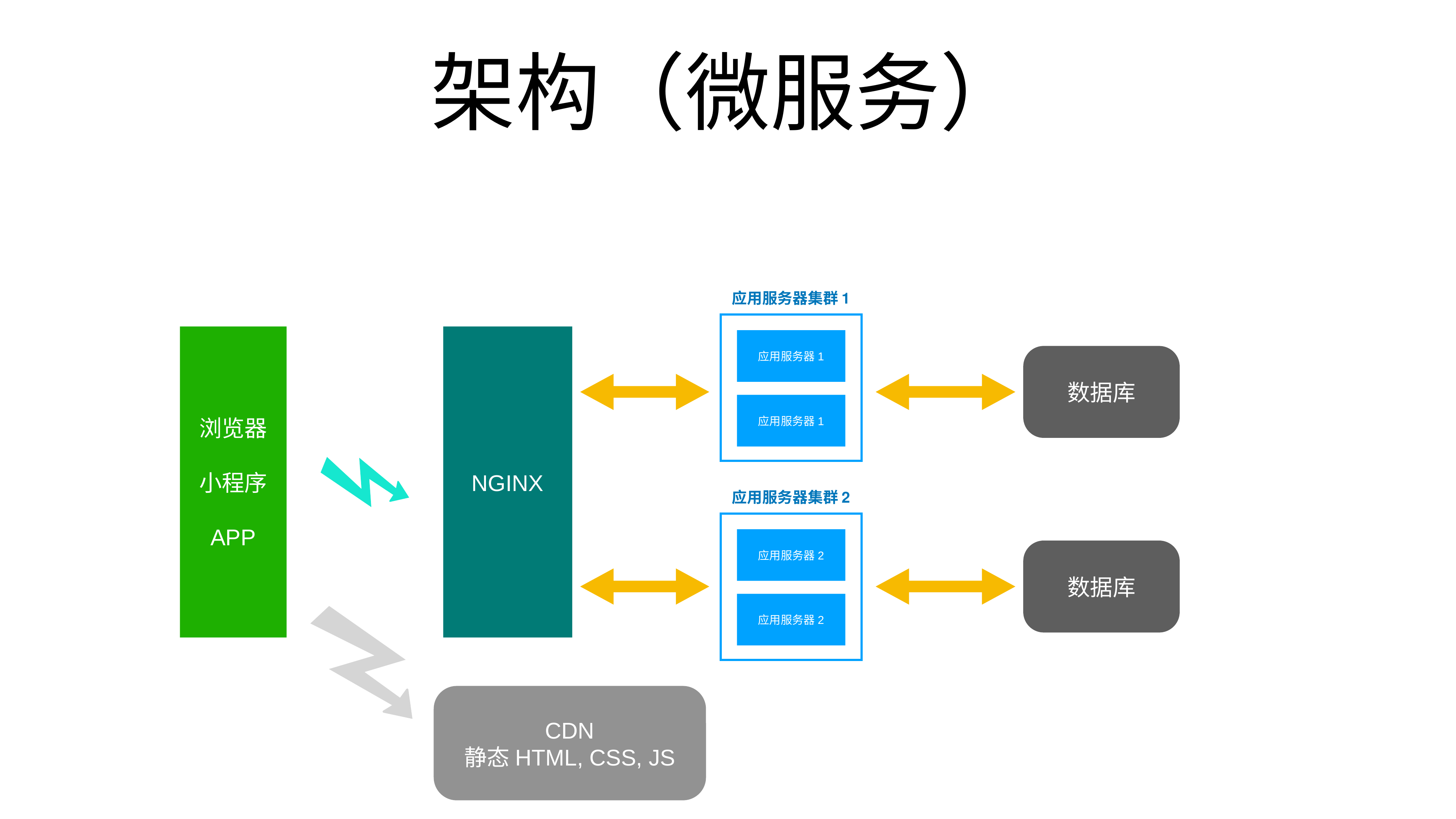

# 架构（微服务）
应用服务器集群1

应用服务器1
应用服务器1
浏览器

小程序

APP
NGINX
数据库

应用服务器集群2

应用服务器2
应用服务器2
数据库

CDN
静态HTML, CSS, JS